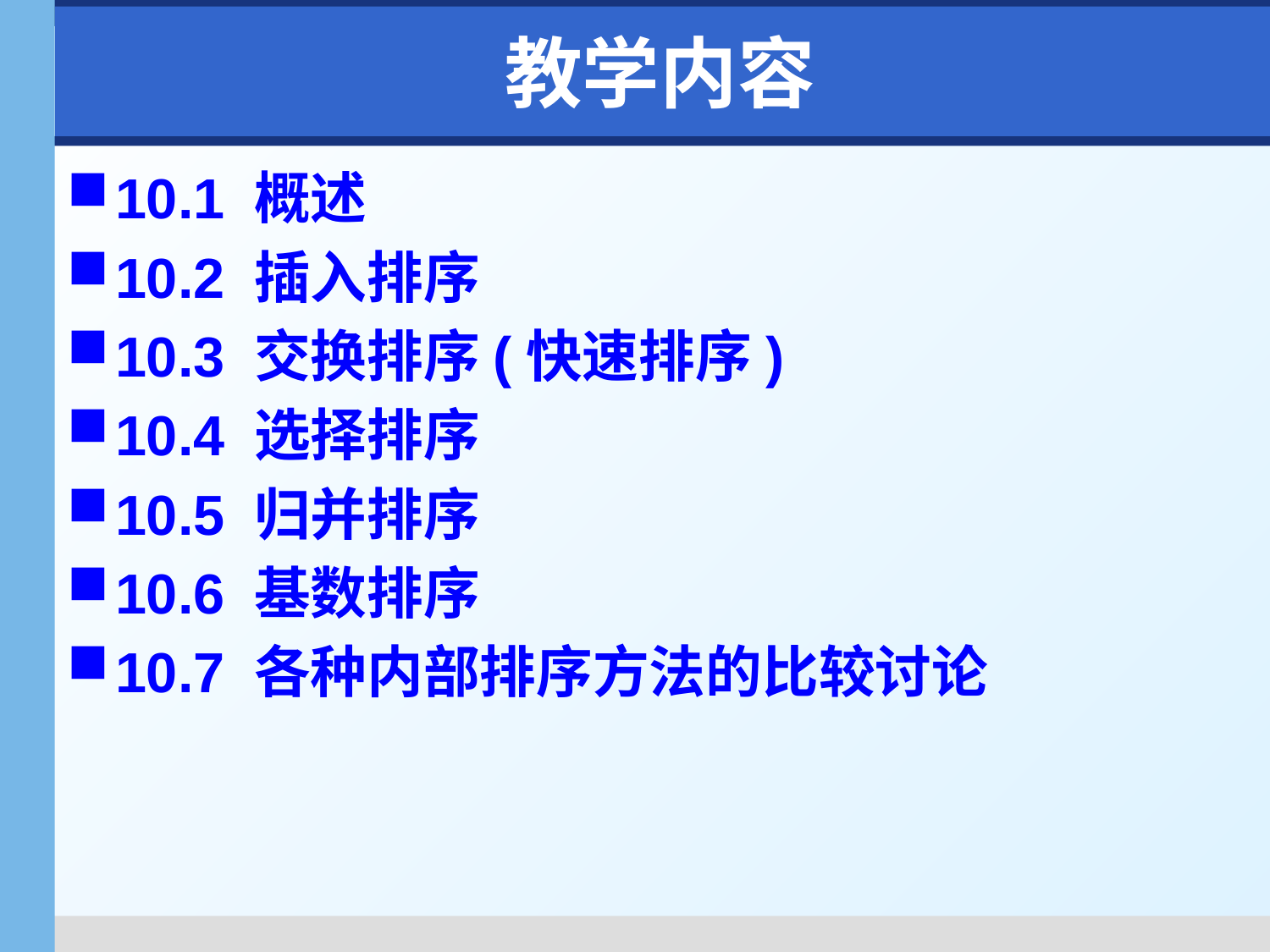

# 教学内容
10.1 概述
10.2 插入排序
10.3 交换排序(快速排序)
10.4 选择排序
10.5 归并排序
10.6 基数排序
10.7 各种内部排序方法的比较讨论